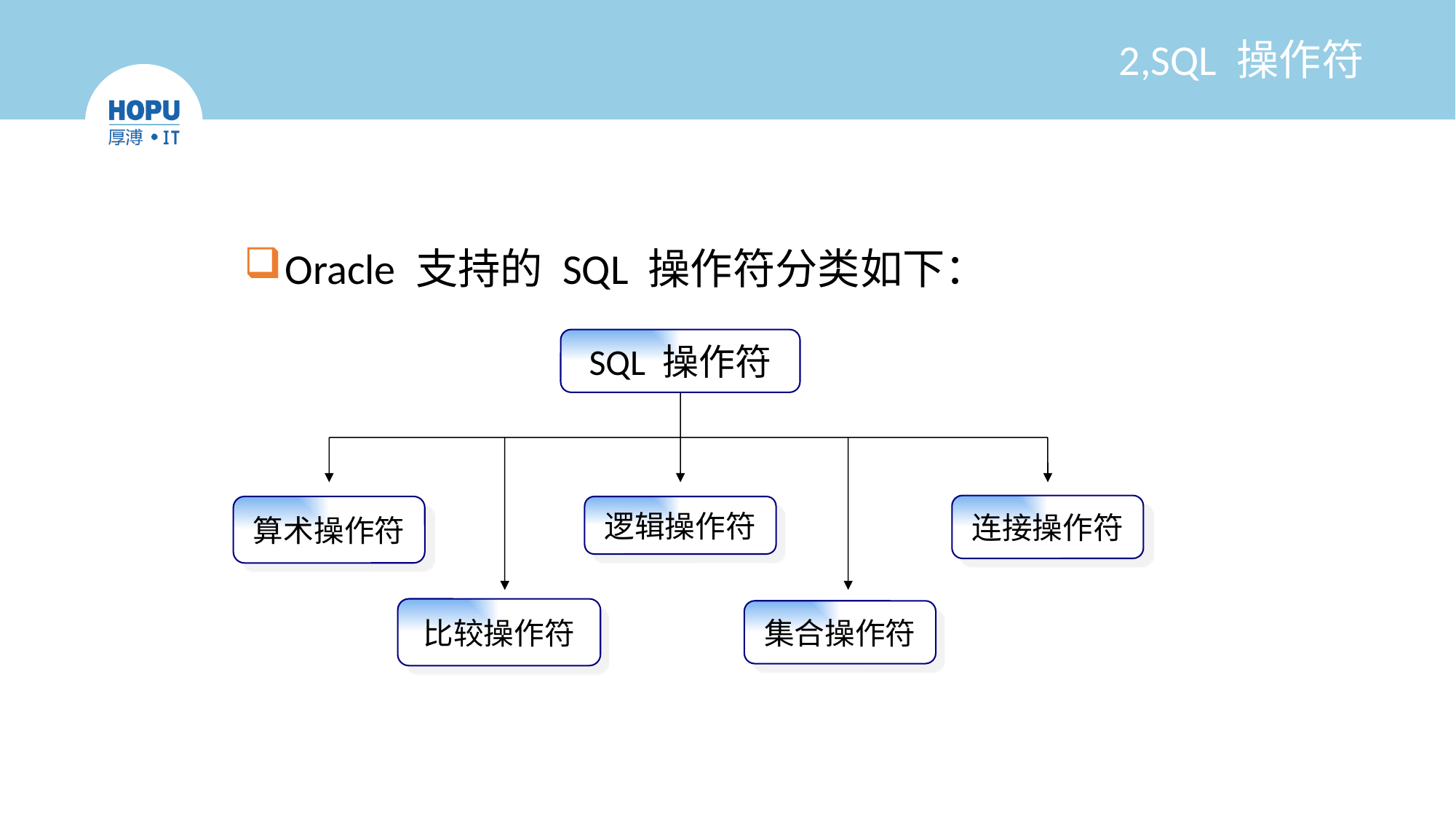

# 2,SQL 操作符
Oracle 支持的 SQL 操作符分类如下：
SQL 操作符

连接操作符
算术操作符
逻辑操作符
比较操作符
集合操作符